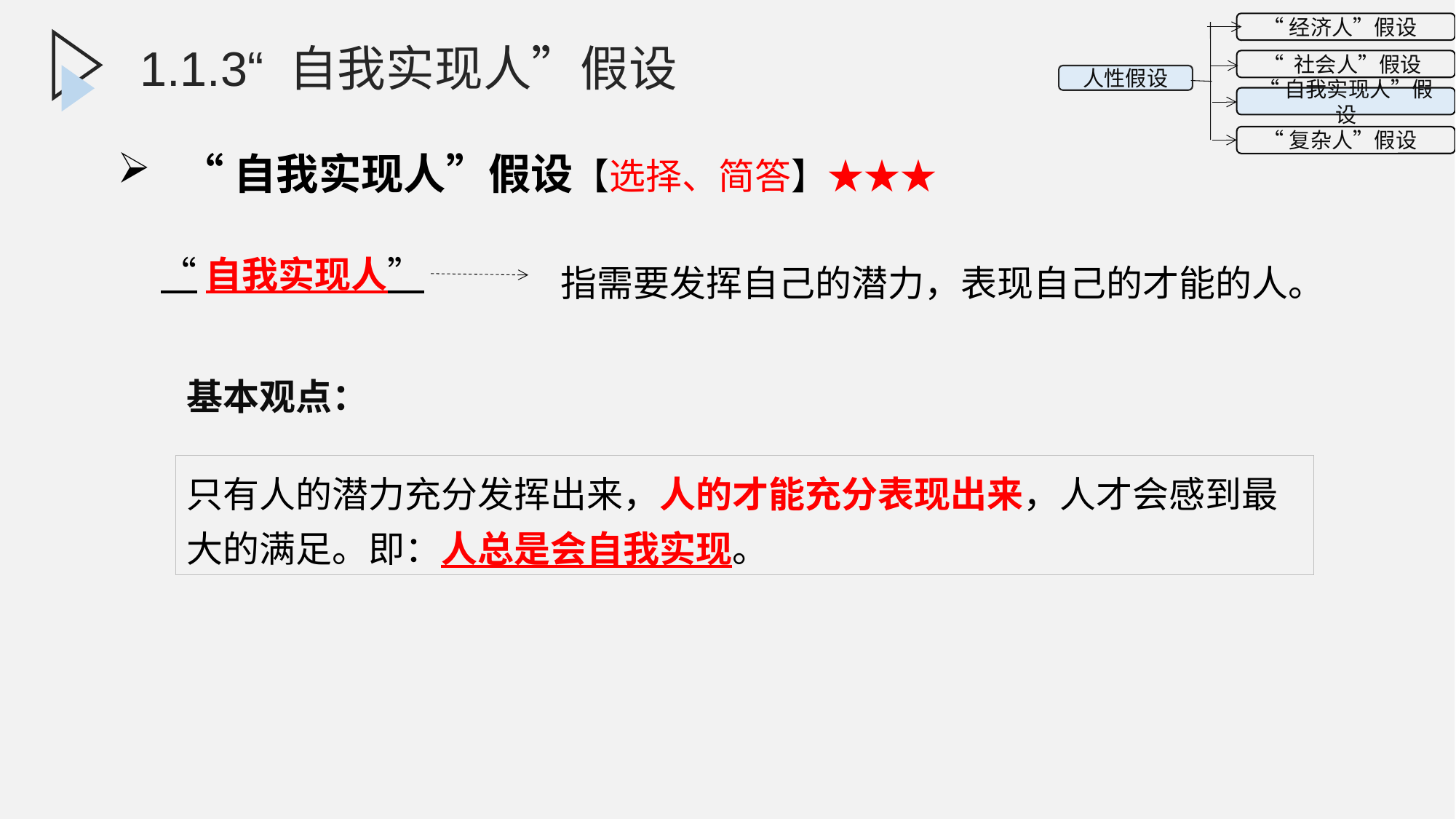

“经济人”假设
   “ 社会人”假设
人性假设

“自我实现人”假设
   “复杂人”假设
1.1.3“ 自我实现人”假设
 “自我实现人”假设【选择、简答】★★★

指需要发挥自己的潜力，表现自己的才能的人。
“自我实现人”
基本观点：
只有人的潜力充分发挥出来，人的才能充分表现出来，人才会感到最大的满足。即：人总是会自我实现。